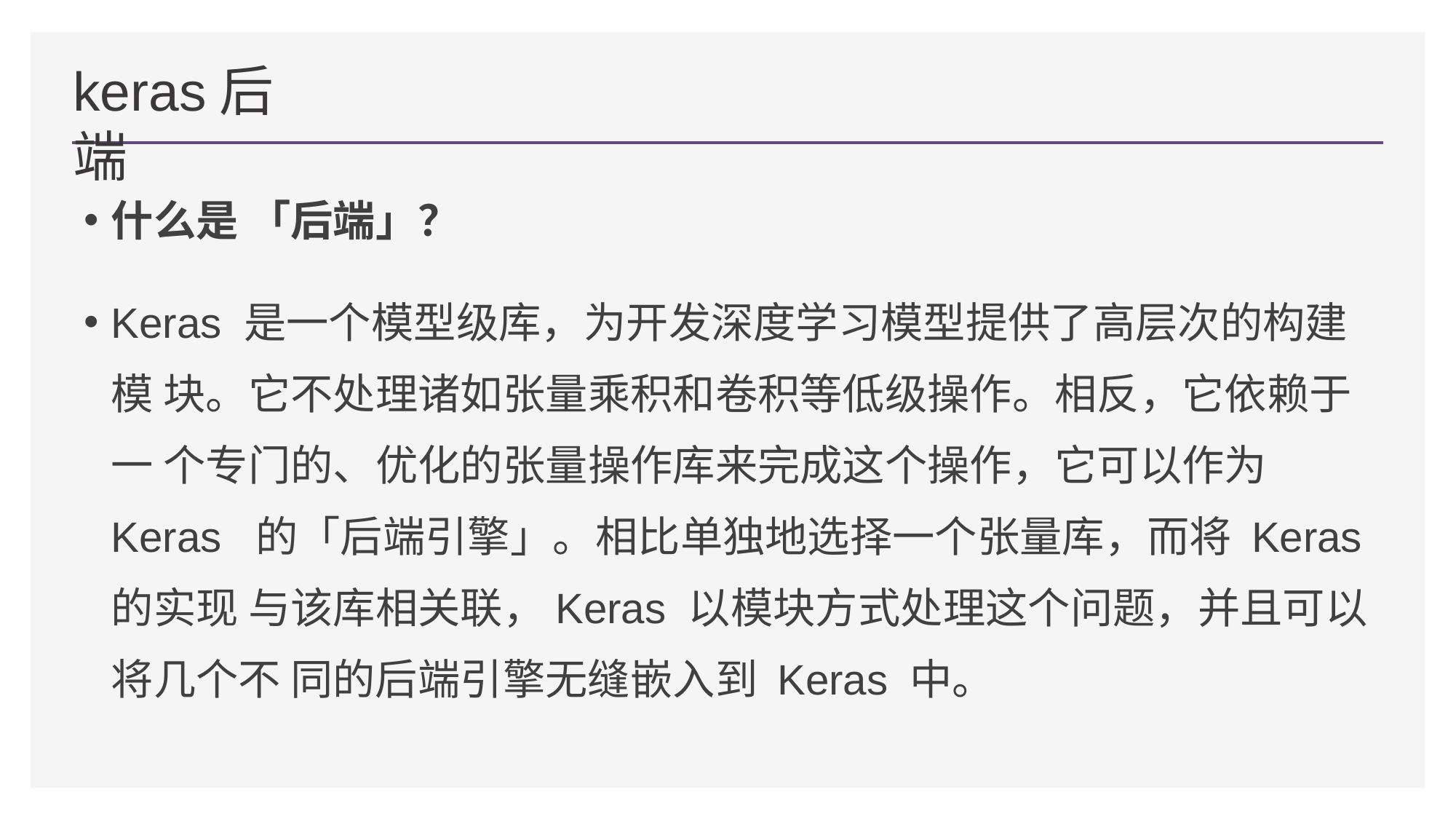

# keras后端
什么是 「后端」？
Keras 是一个模型级库，为开发深度学习模型提供了高层次的构建模 块。它不处理诸如张量乘积和卷积等低级操作。相反，它依赖于一 个专门的、优化的张量操作库来完成这个操作，它可以作为Keras  的「后端引擎」。相比单独地选择一个张量库，而将 Keras 的实现 与该库相关联，Keras 以模块方式处理这个问题，并且可以将几个不 同的后端引擎无缝嵌入到 Keras 中。